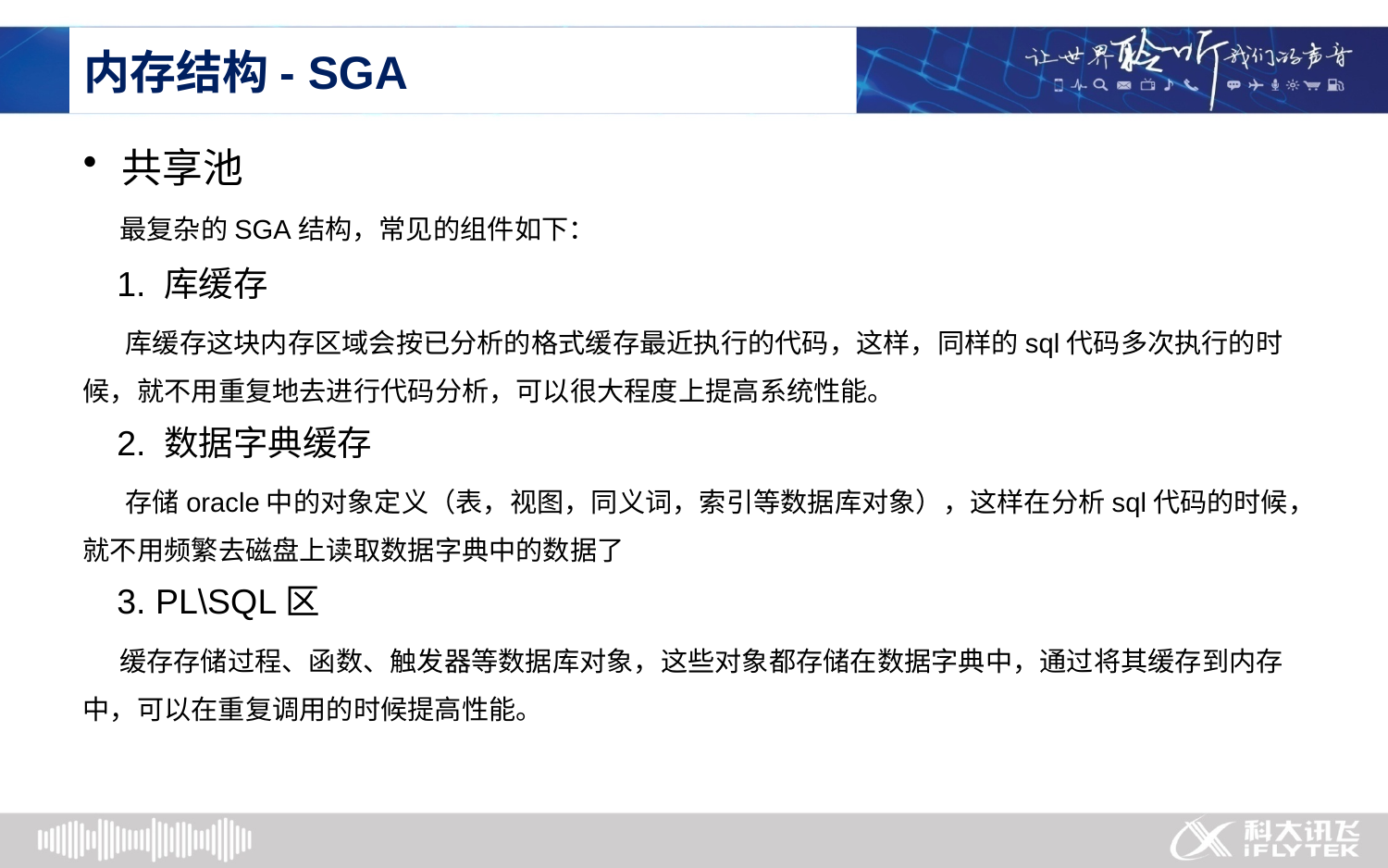

# 内存结构- SGA
共享池
   最复杂的SGA结构，常见的组件如下：
   1. 库缓存
      库缓存这块内存区域会按已分析的格式缓存最近执行的代码，这样，同样的sql代码多次执行的时候，就不用重复地去进行代码分析，可以很大程度上提高系统性能。
   2. 数据字典缓存
      存储oracle中的对象定义（表，视图，同义词，索引等数据库对象），这样在分析sql代码的时候，就不用频繁去磁盘上读取数据字典中的数据了
   3. PL\SQL区
     缓存存储过程、函数、触发器等数据库对象，这些对象都存储在数据字典中，通过将其缓存到内存中，可以在重复调用的时候提高性能。